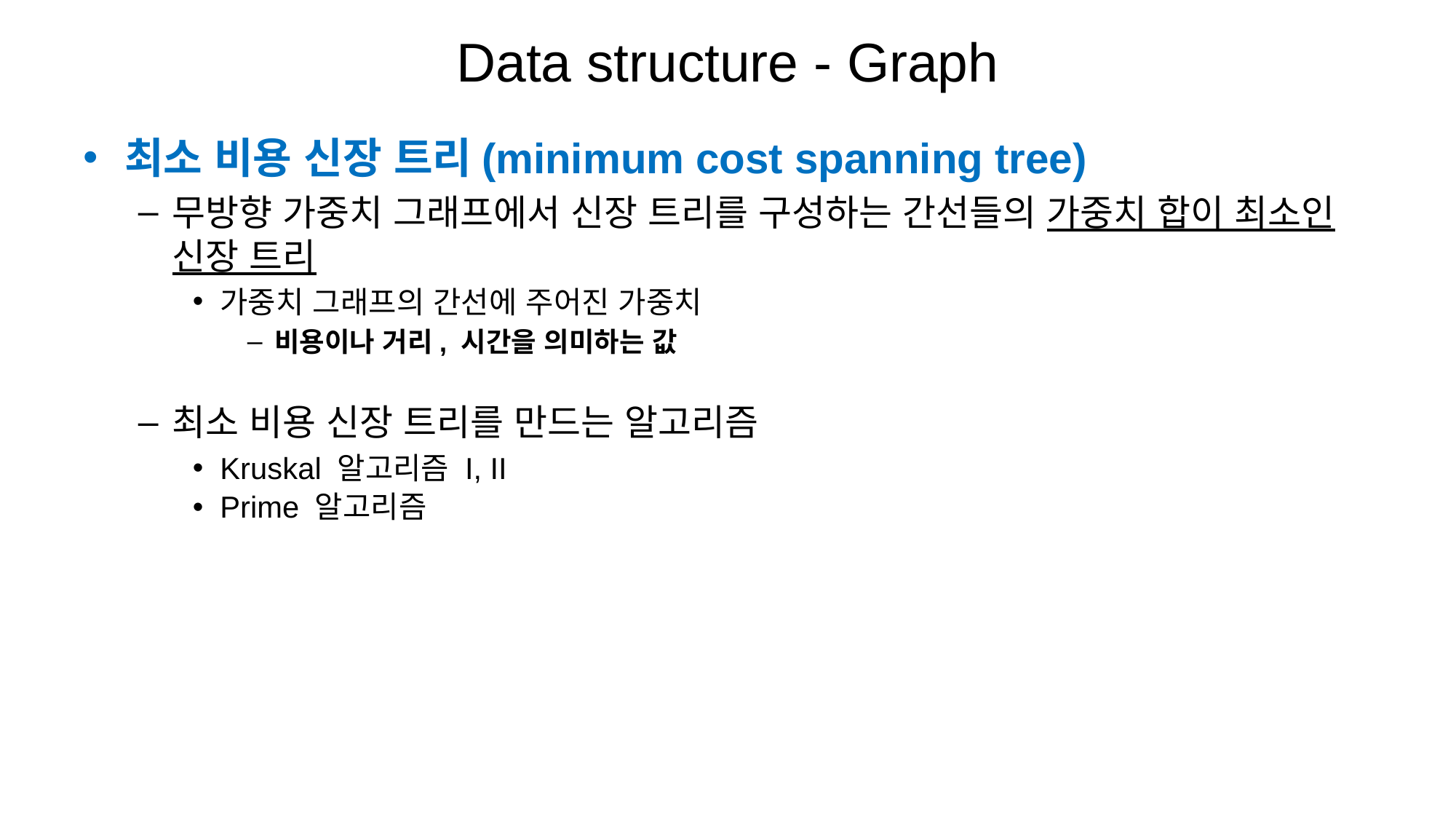

# Data structure - Graph
최소 비용 신장 트리(minimum cost spanning tree)
무방향 가중치 그래프에서 신장 트리를 구성하는 간선들의 가중치 합이 최소인 신장 트리
가중치 그래프의 간선에 주어진 가중치
비용이나 거리, 시간을 의미하는 값
최소 비용 신장 트리를 만드는 알고리즘
Kruskal 알고리즘 I, II
Prime 알고리즘